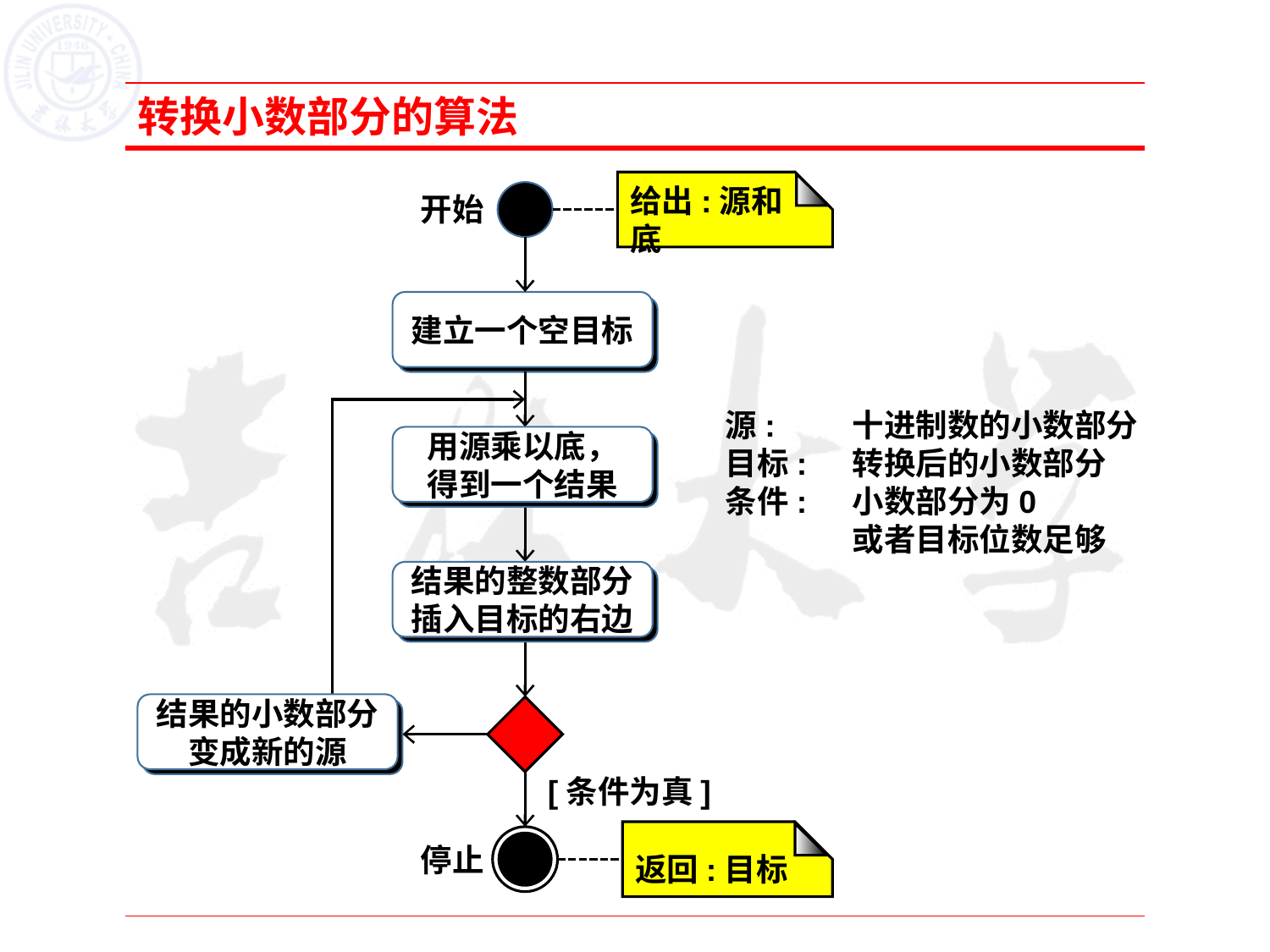

转换小数部分的算法
给出:源和底

建立一个空目标

用源乘以底，
得到一个结果

结果的整数部分
插入目标的右边

结果的小数部分
变成新的源

返回:目标

开始
源:	十进制数的小数部分
目标:	转换后的小数部分
条件:	小数部分为0
	或者目标位数足够
[条件为真]
停止